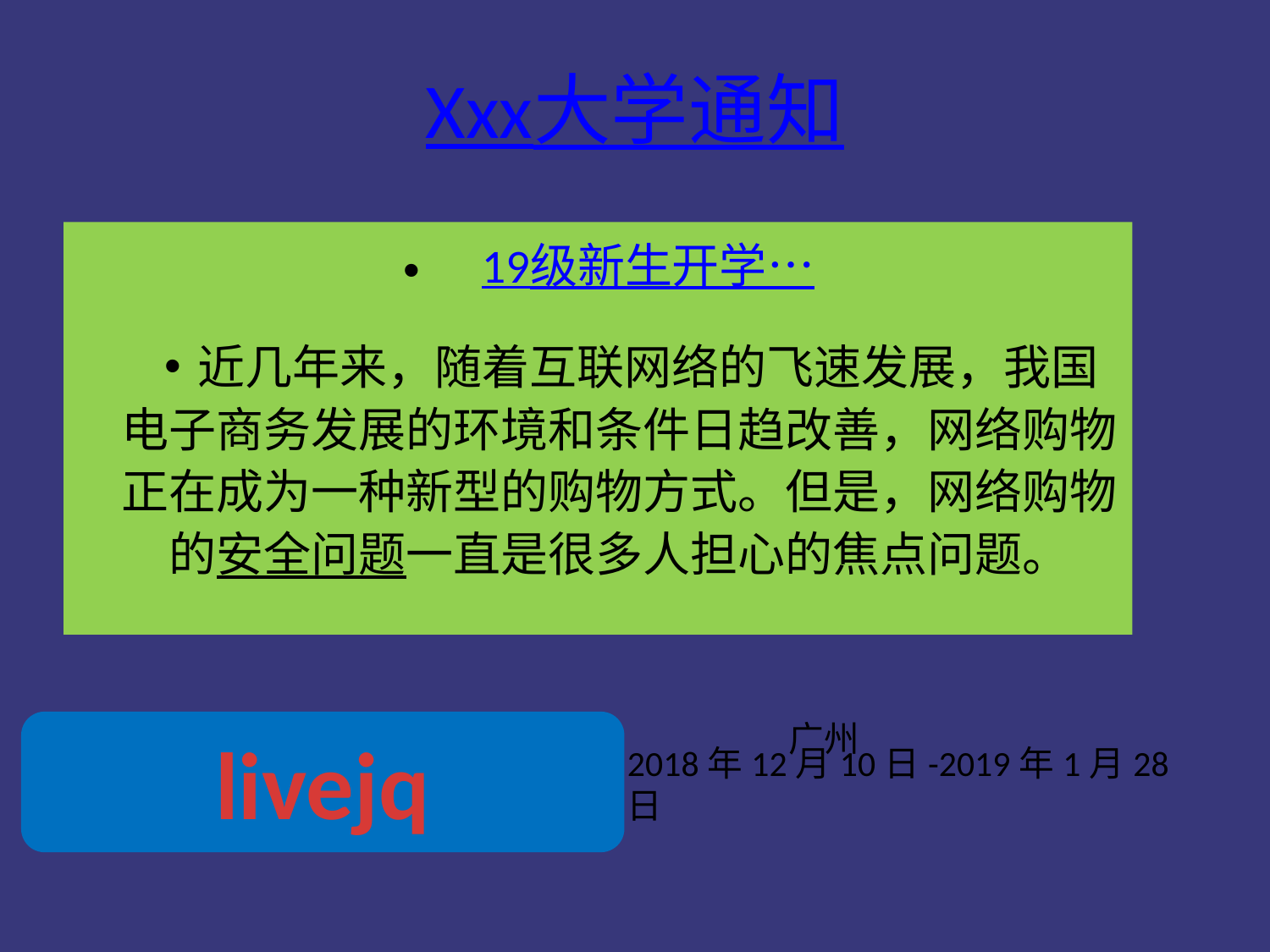

# Xxx大学通知
19级新生开学…
近几年来，随着互联网络的飞速发展，我国电子商务发展的环境和条件日趋改善，网络购物正在成为一种新型的购物方式。但是，网络购物的安全问题一直是很多人担心的焦点问题。

广州
livejq

2018年12月10日-2019年1月28日